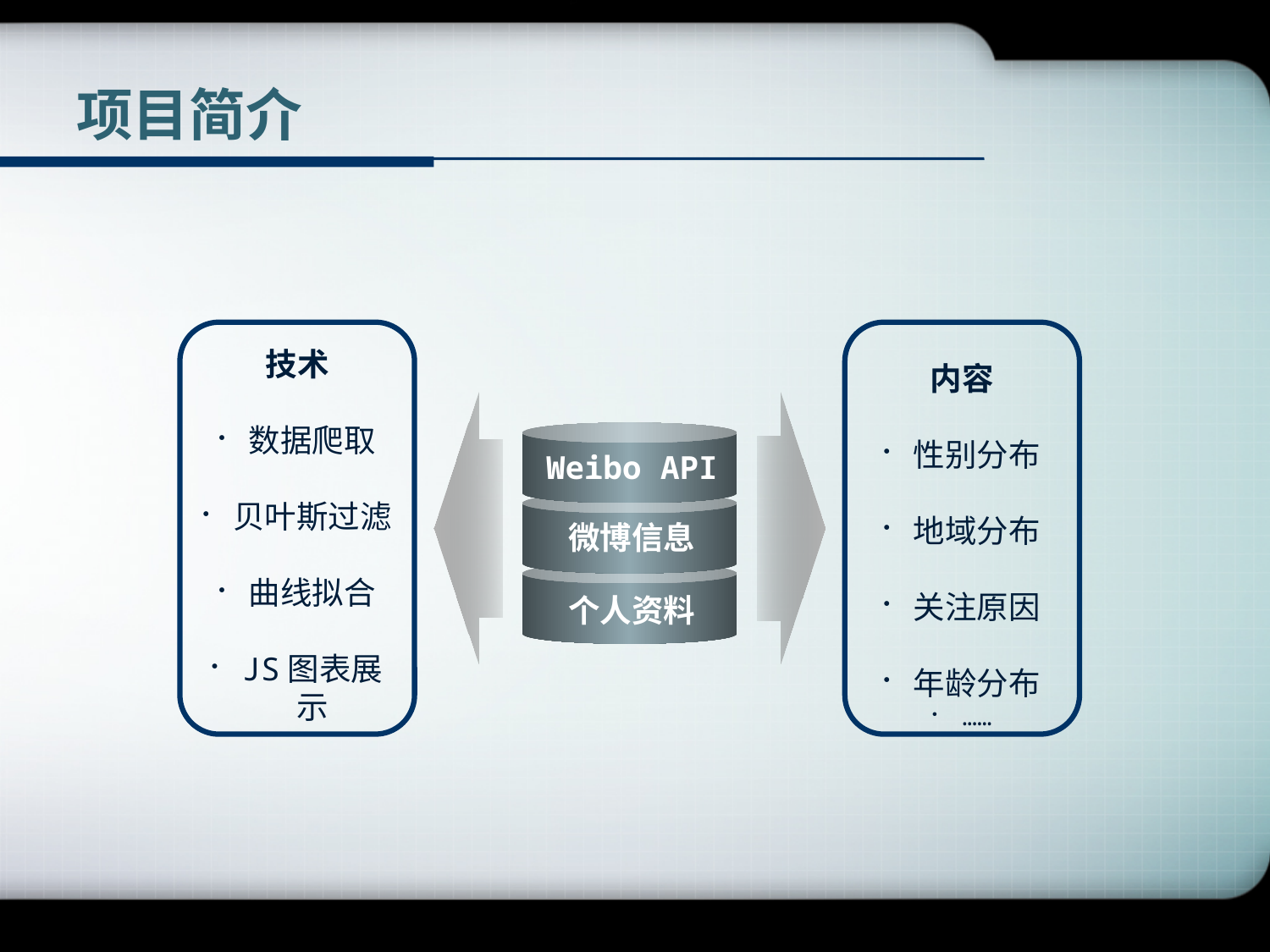

# 项目简介

技术

数据爬取

贝叶斯过滤

曲线拟合

JS图表展示
内容

性别分布

地域分布

关注原因

年龄分布
……

Weibo API

微博信息

个人资料